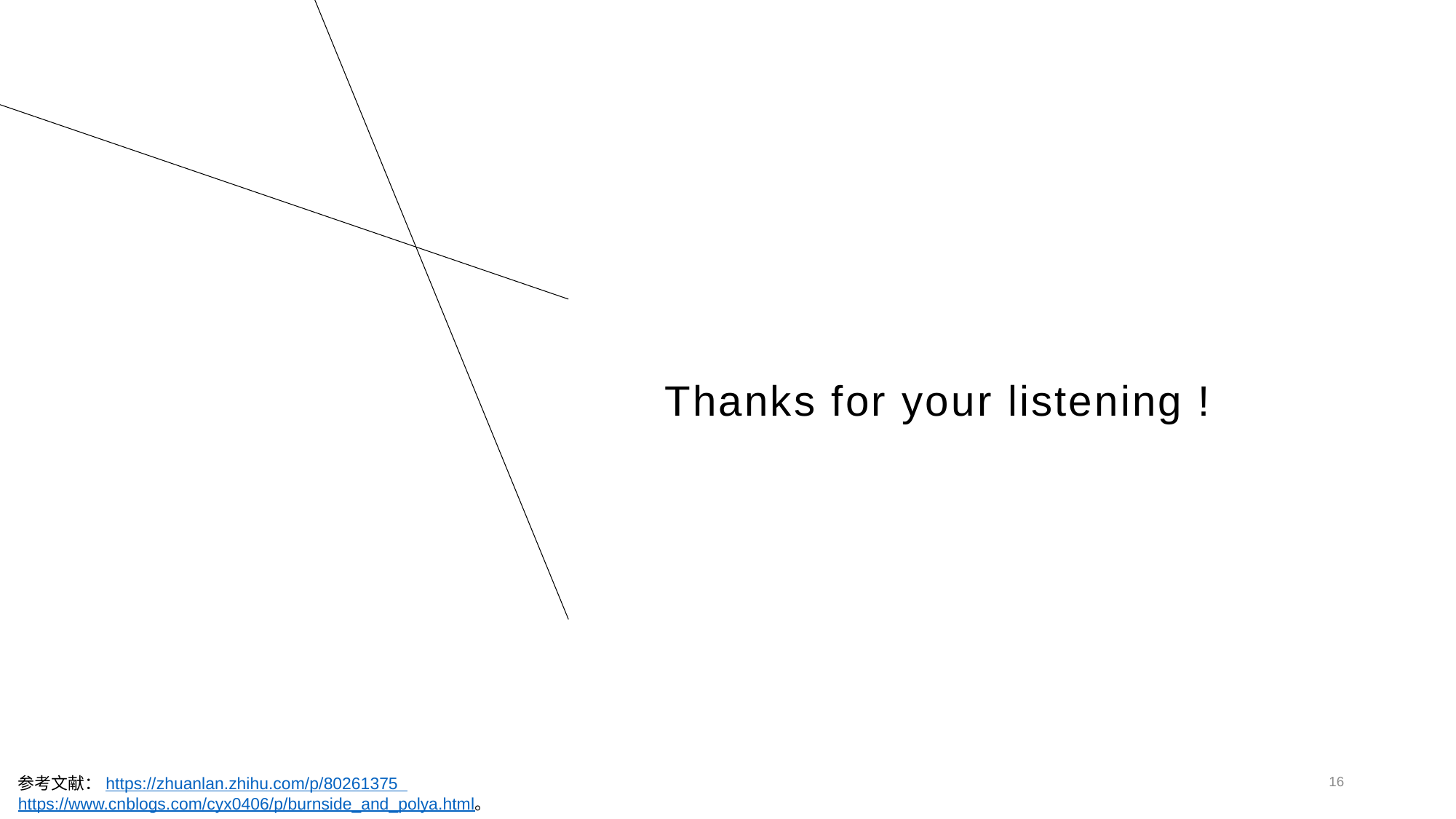

# Thanks for your listening !
16
参考文献：https://zhuanlan.zhihu.com/p/80261375
https://www.cnblogs.com/cyx0406/p/burnside_and_polya.html。